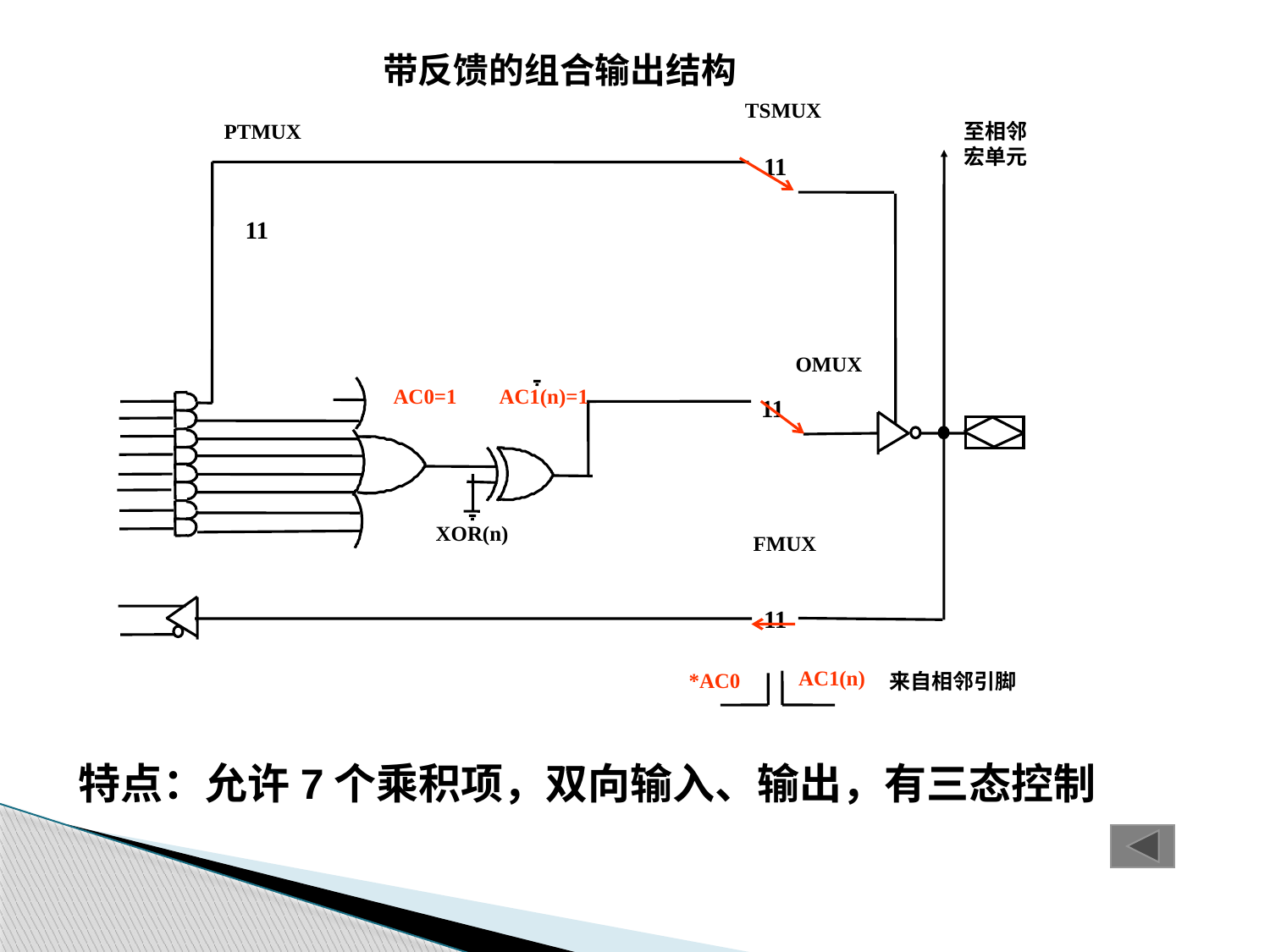

带反馈的组合输出结构
TSMUX
至相邻
宏单元
PTMUX

11
10
00
01

11
0×
10

OMUX

AC0=1
AC1(n)=1

11
0×

10

XOR(n)

FMUX

10
11
0×

AC1(n)
*AC0
来自相邻引脚

特点：允许7个乘积项，双向输入、输出，有三态控制